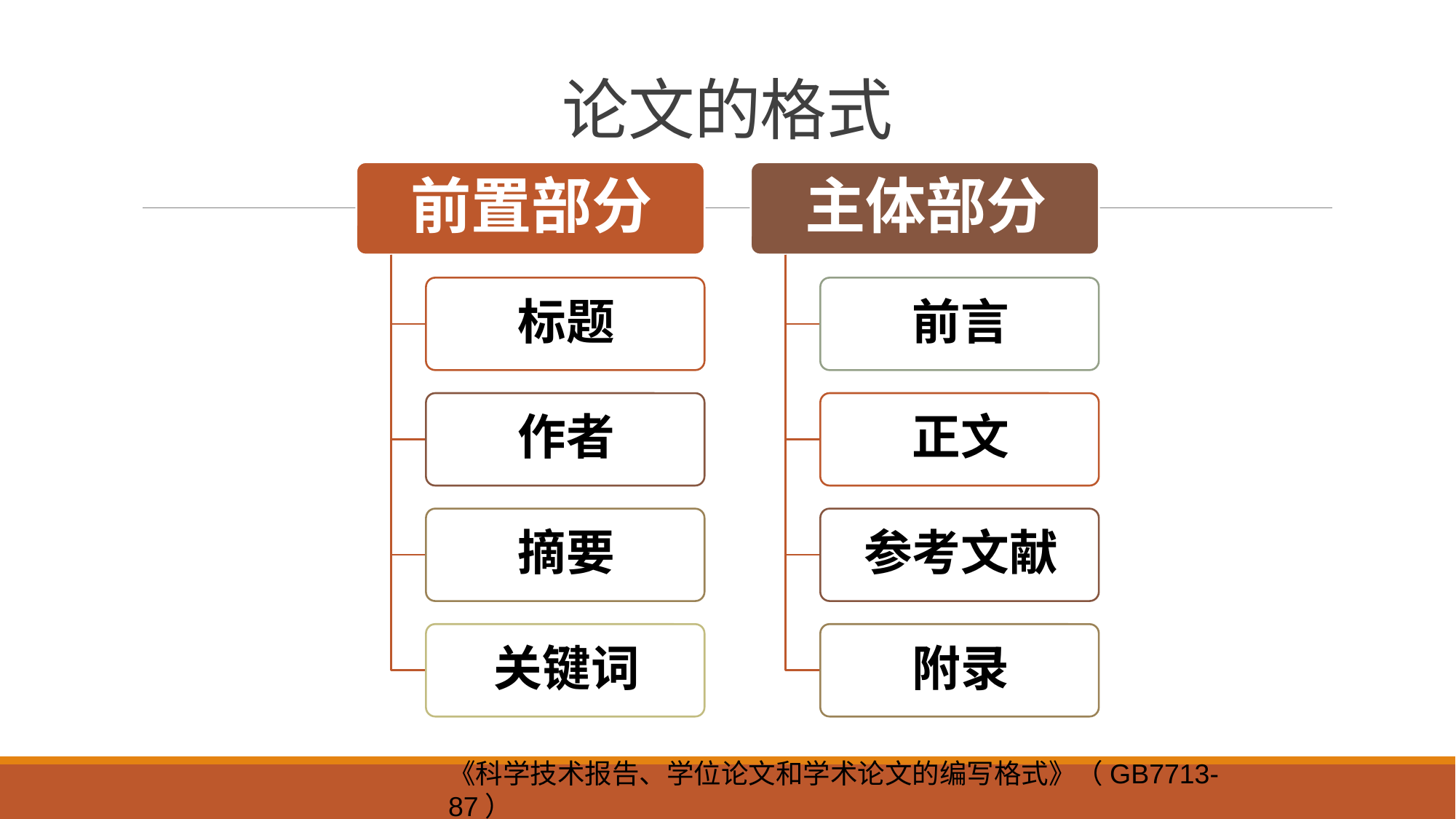

# 论文的格式
前置部分
标题
作者
摘要
关键词
主体部分
前言
正文
参考文献
附录
《科学技术报告、学位论文和学术论文的编写格式》（GB7713-87）